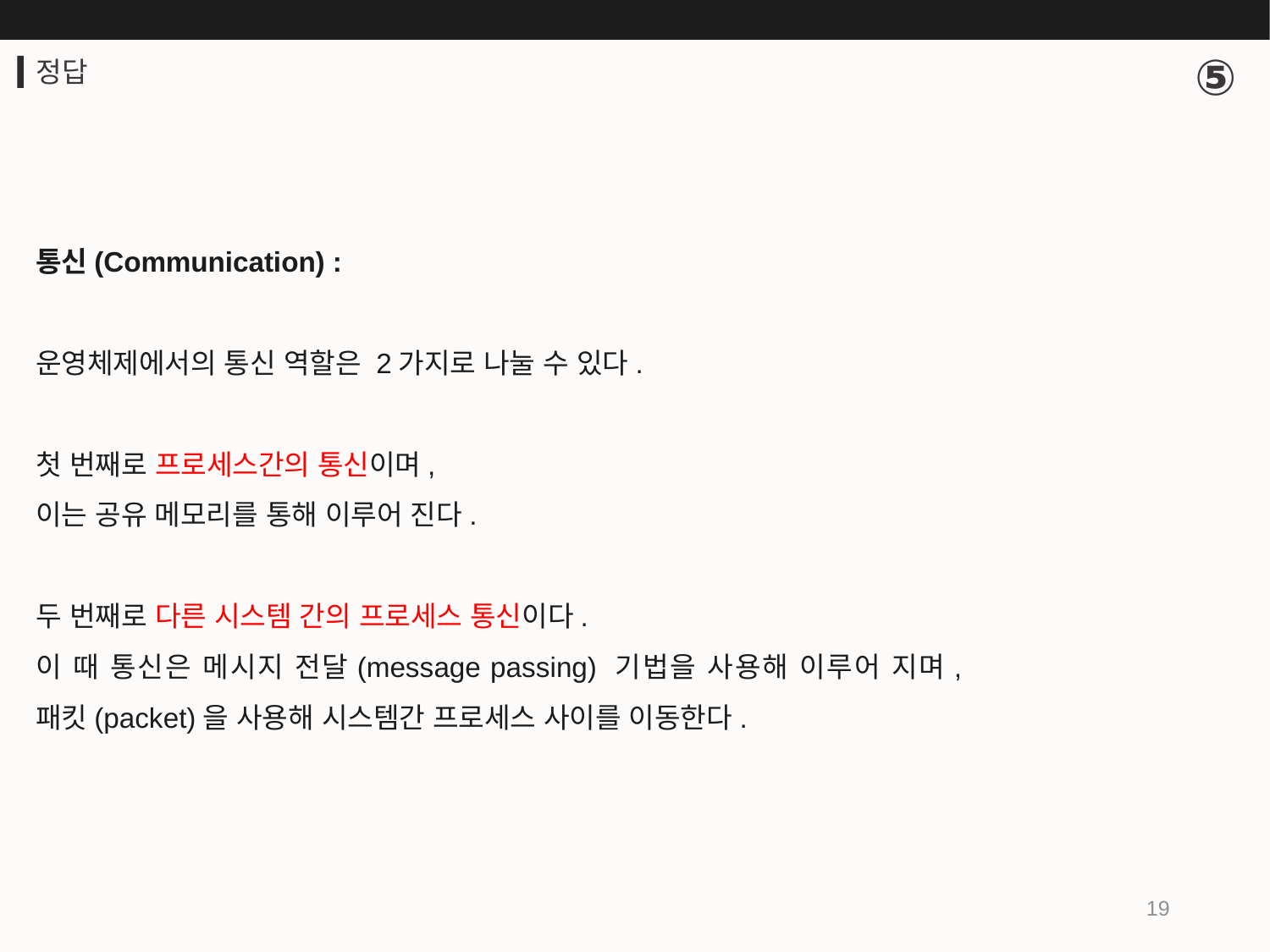

⑤
정답

통신(Communication) :

운영체제에서의 통신 역할은 2가지로 나눌 수 있다.

첫 번째로 프로세스간의 통신이며,
이는 공유 메모리를 통해 이루어 진다.

두 번째로 다른 시스템 간의 프로세스 통신이다.
이 때 통신은 메시지 전달(message passing) 기법을 사용해 이루어 지며, 패킷(packet)을 사용해 시스템간 프로세스 사이를 이동한다.
19